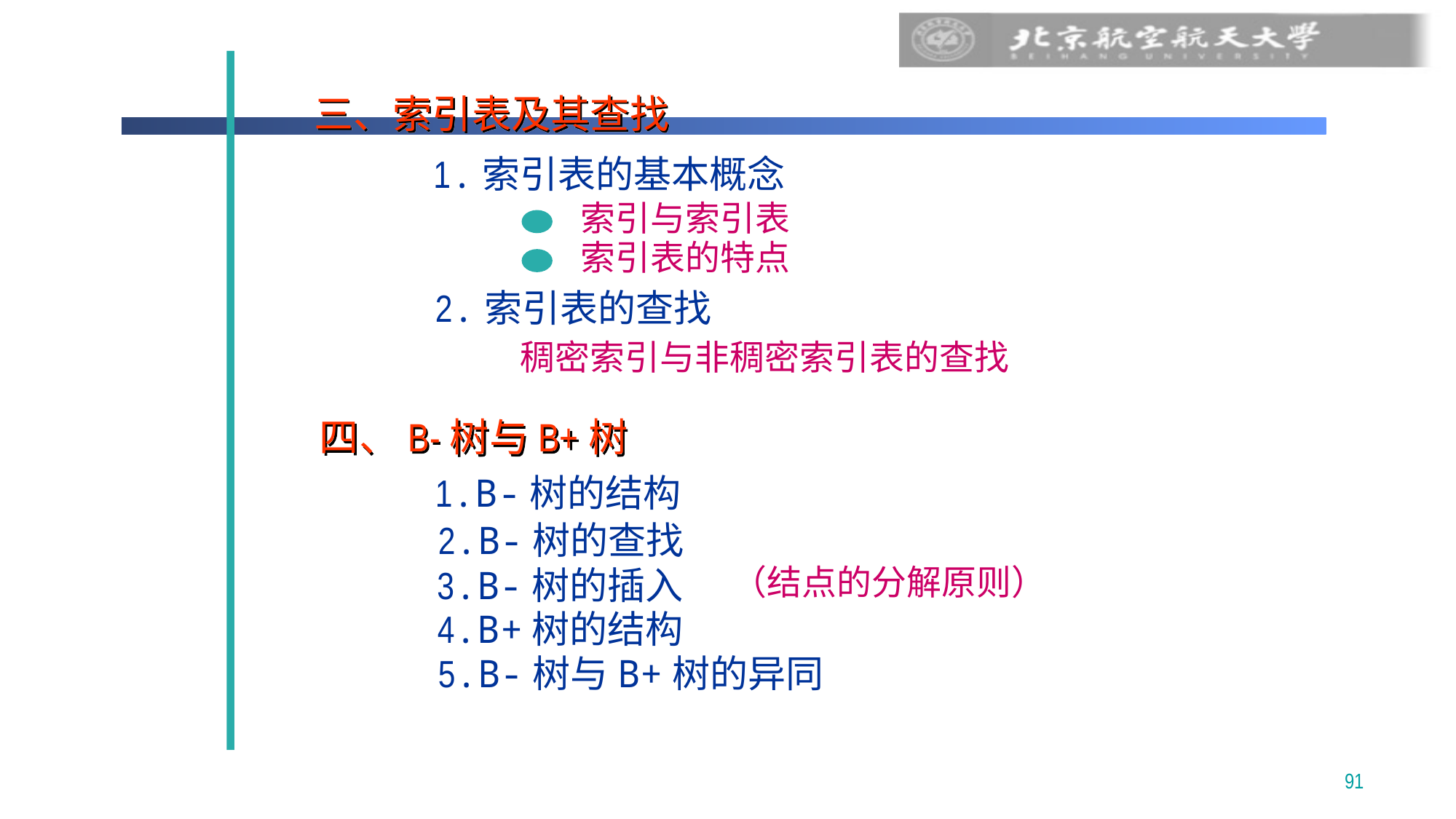

三、索引表及其查找
1.索引表的基本概念
索引与索引表

索引表的特点

2.索引表的查找
稠密索引与非稠密索引表的查找
四、B-树与B+树
1.B-树的结构
2.B-树的查找
（结点的分解原则）
3.B-树的插入
4.B+树的结构
5.B-树与B+树的异同
91